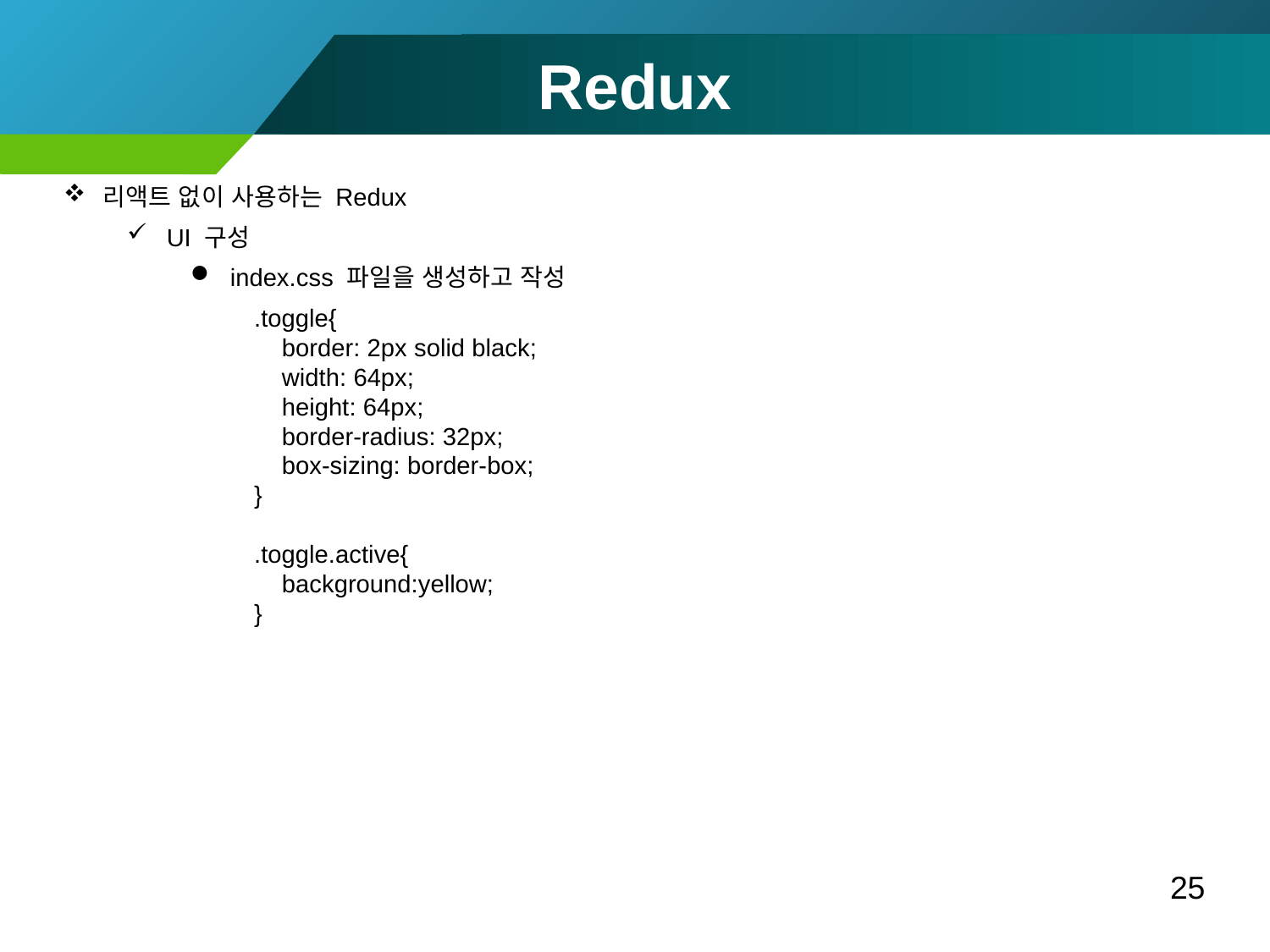

Redux
리액트 없이 사용하는 Redux
UI 구성
index.css 파일을 생성하고 작성
.toggle{
    border: 2px solid black;
    width: 64px;
    height: 64px;
    border-radius: 32px;
    box-sizing: border-box;
}

.toggle.active{
    background:yellow;
}
25